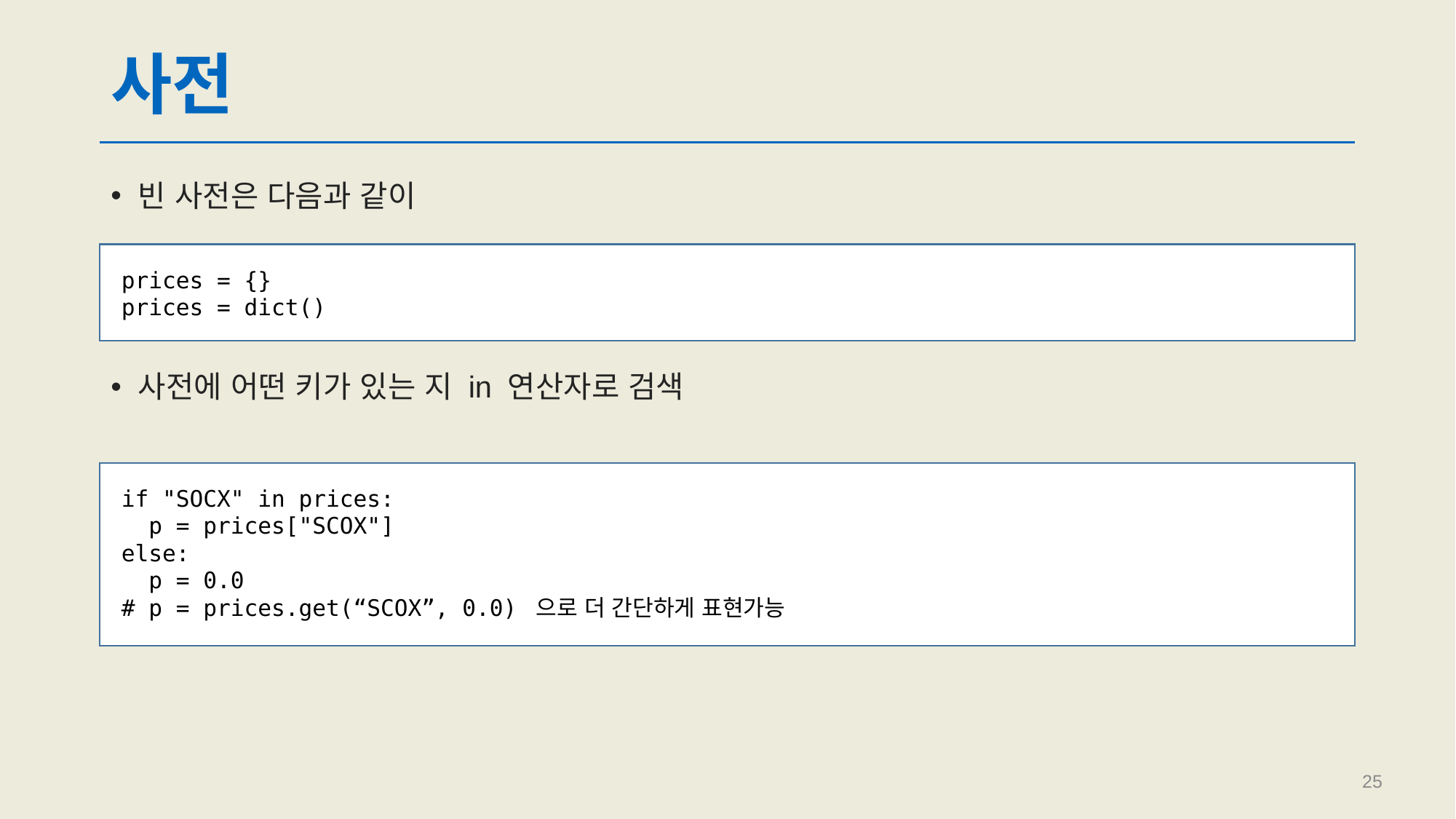

# 사전
빈 사전은 다음과 같이
prices = {}
prices = dict()
사전에 어떤 키가 있는 지 in 연산자로 검색
if "SOCX" in prices:
  p = prices["SCOX"]
else:
  p = 0.0
# p = prices.get(“SCOX”, 0.0) 으로 더 간단하게 표현가능
25